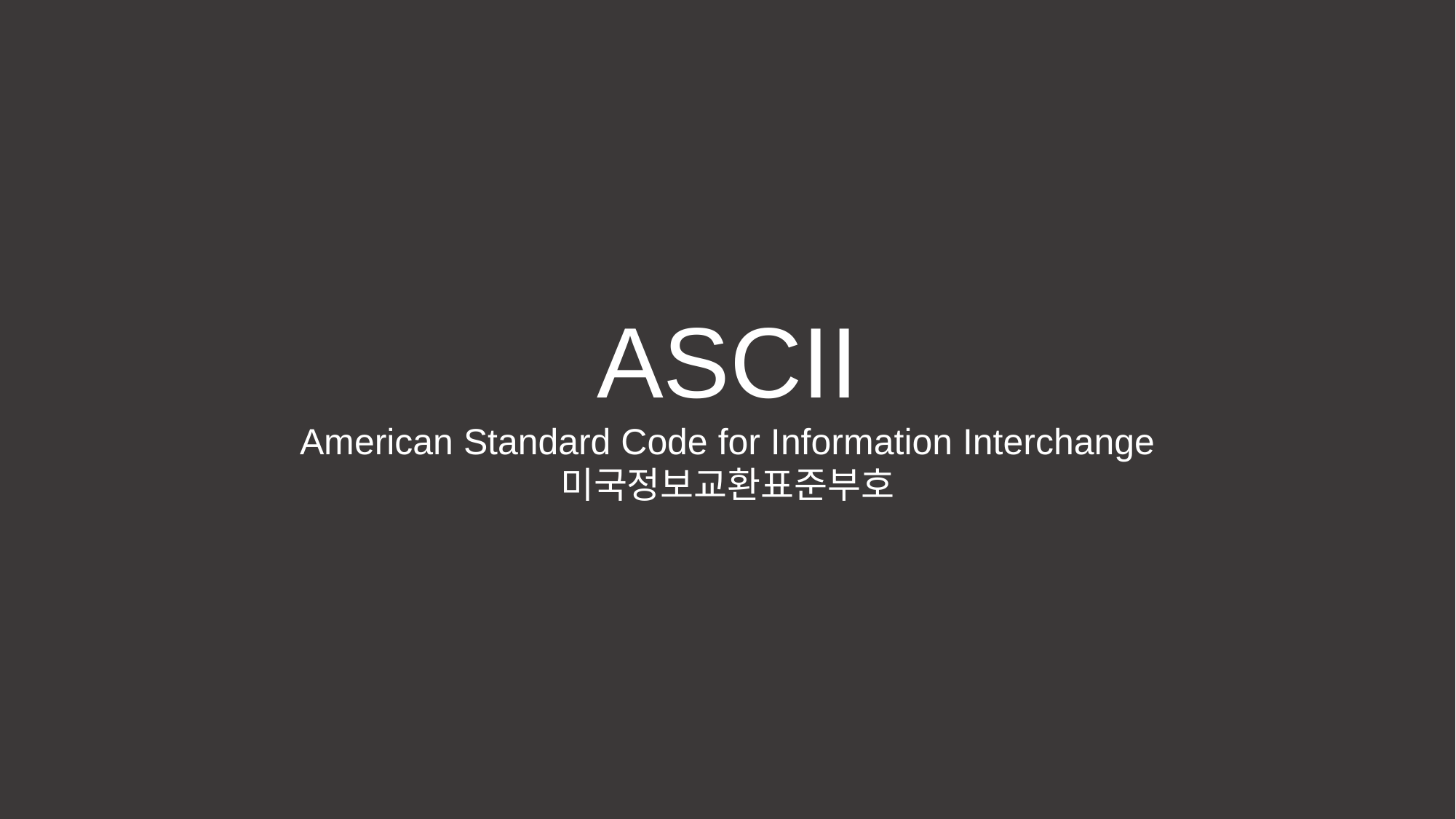

ASCII
American Standard Code for Information Interchange
미국정보교환표준부호